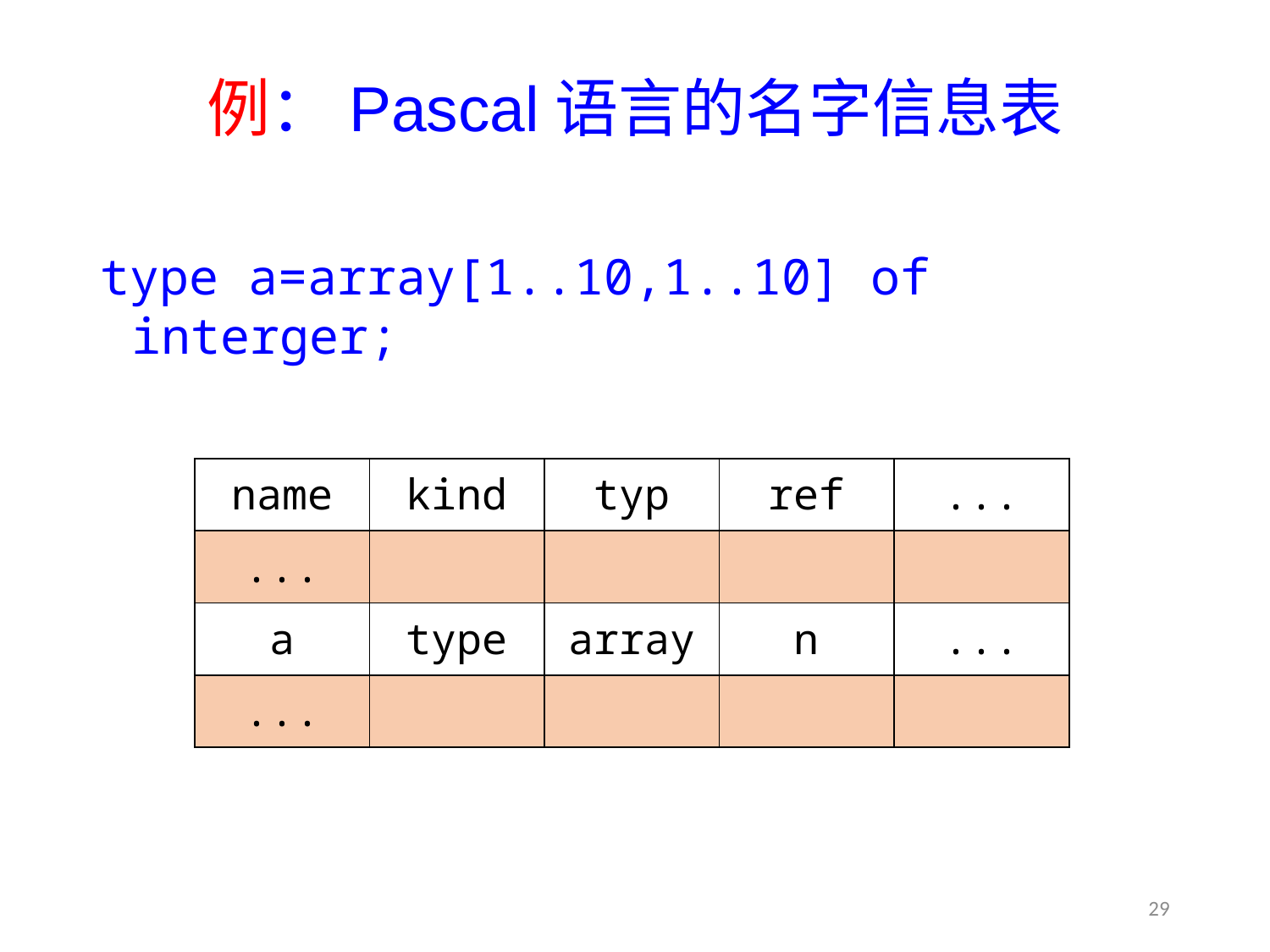

# 例：Pascal语言的名字信息表
type a=array[1..10,1..10] of interger;
| name | kind | typ | ref | ... |
| --- | --- | --- | --- | --- |
| ... |  |  |  |  |
| a | type | array | n | ... |
| ... |  |  |  |  |
29